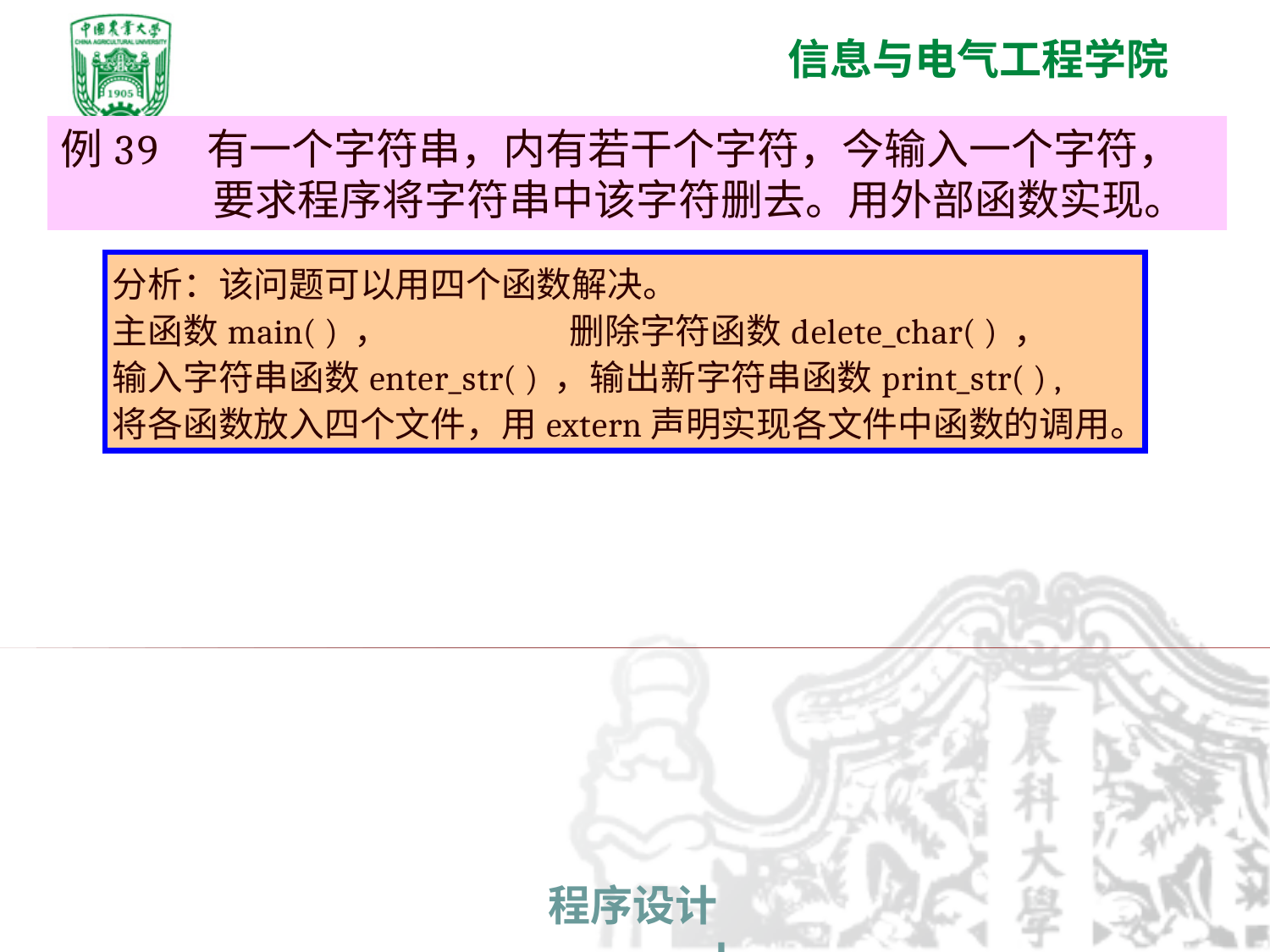

例39    有一个字符串，内有若干个字符，今输入一个字符，
               要求程序将字符串中该字符删去。用外部函数实现。
分析：该问题可以用四个函数解决。
主函数main( ) ，                       删除字符函数delete_char( ) ，
输入字符串函数enter_str( ) ，输出新字符串函数print_str( ) ,
将各函数放入四个文件，用extern声明实现各文件中函数的调用。